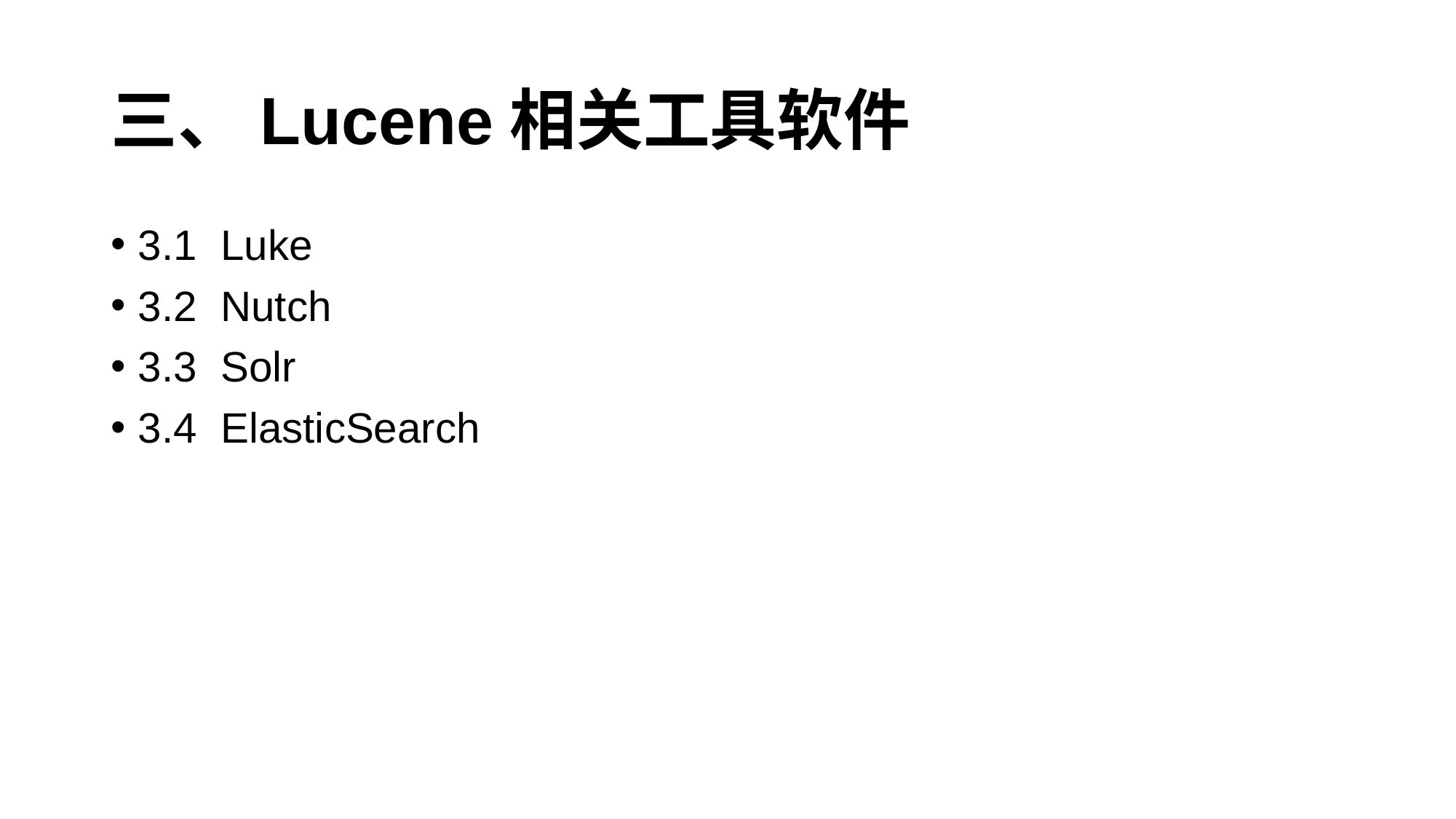

# 三、Lucene相关工具软件
3.1  Luke
3.2  Nutch
3.3  Solr
3.4  ElasticSearch